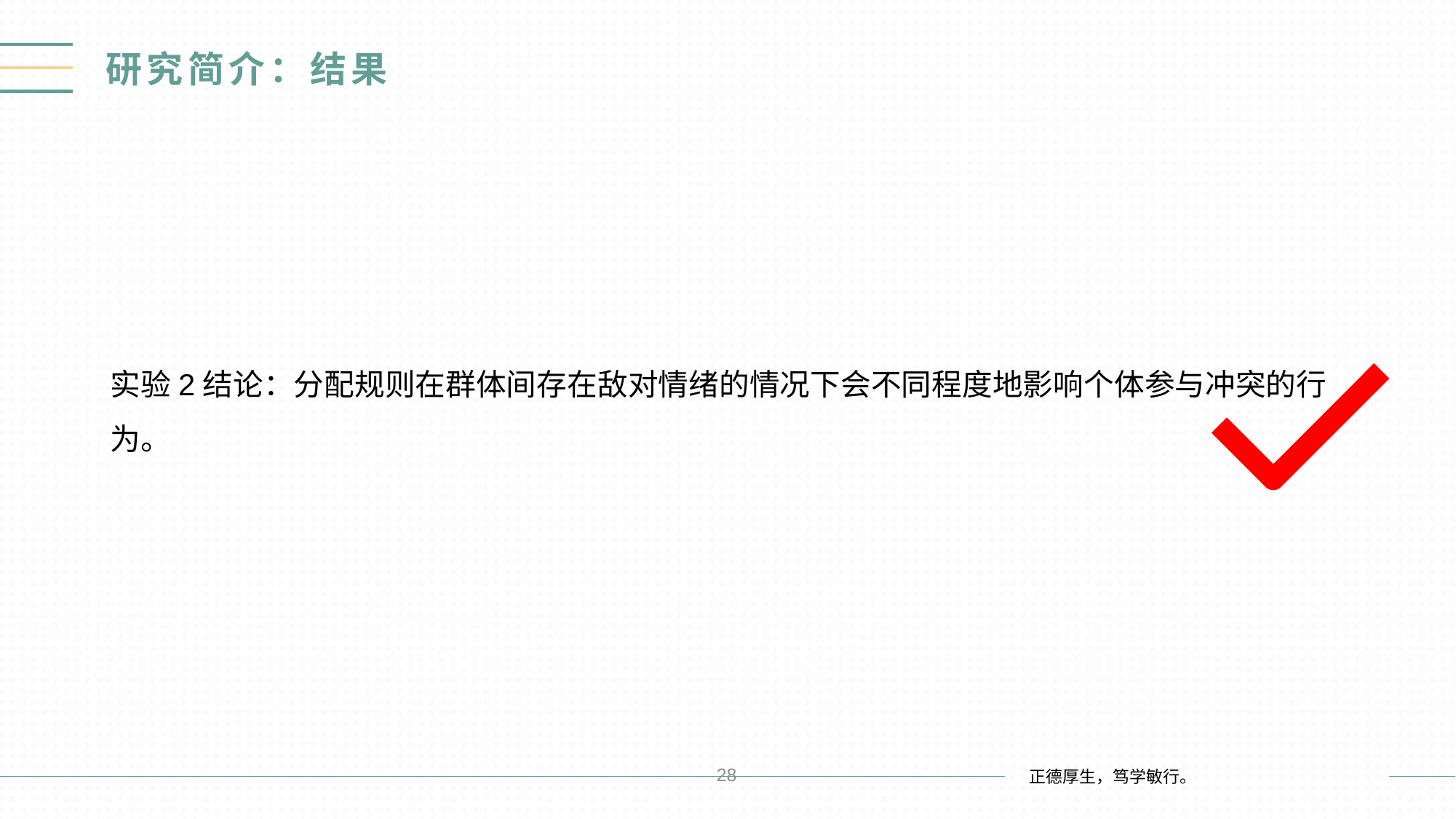

# 研究简介：结果
实验2结论：分配规则在群体间存在敌对情绪的情况下会不同程度地影响个体参与冲突的行为。

28
正德厚生，笃学敏行。